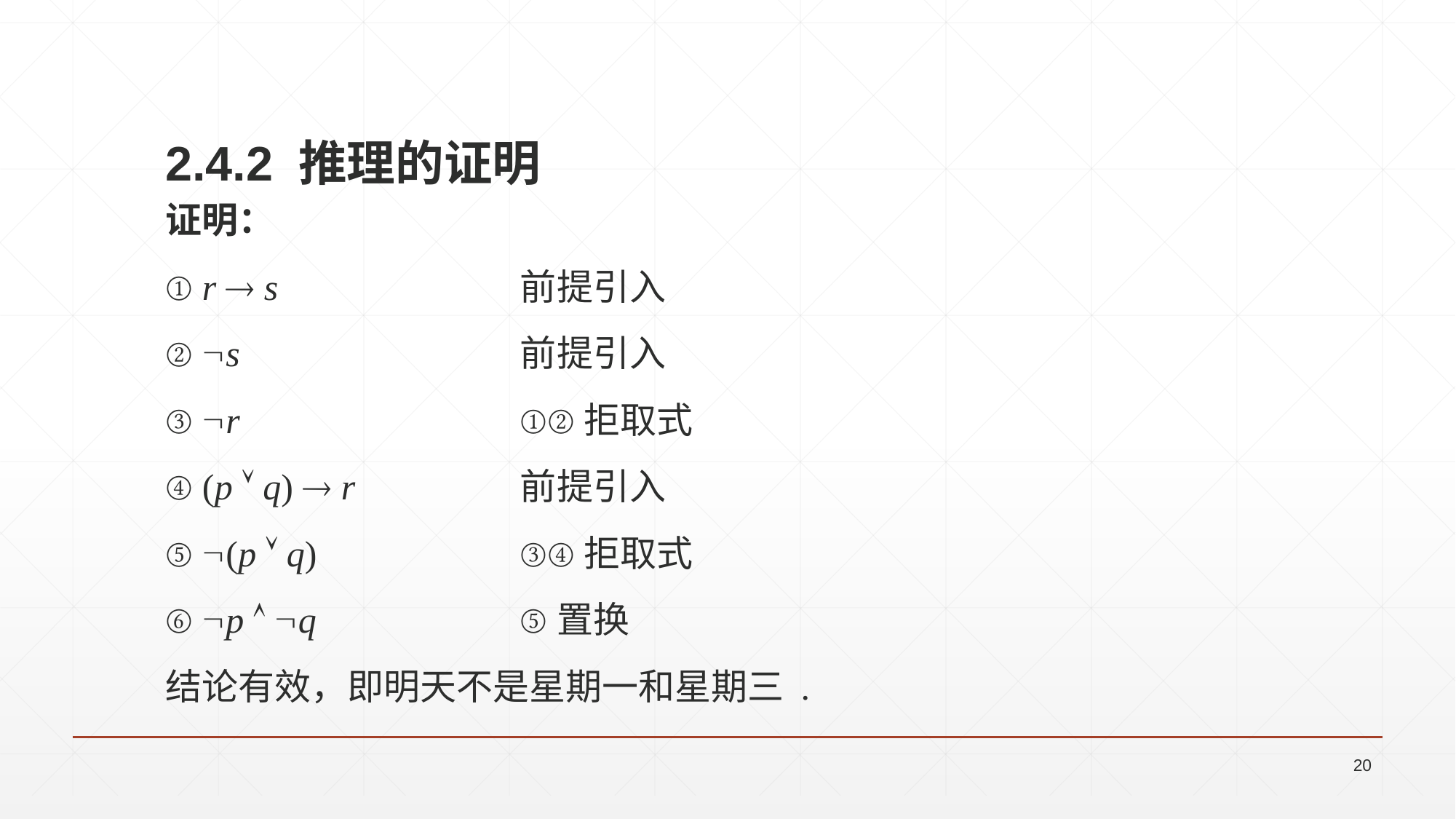

2.4.2 推理的证明
证明：
① r → s                  	前提引入
② ¬s                     	前提引入
③ ¬r                     	①②拒取式
④ (p ∨ q) → r		前提引入
⑤ ¬(p ∨ q)              	③④拒取式
⑥ ¬p ∧ ¬q              	⑤置换
结论有效，即明天不是星期一和星期三 .
20